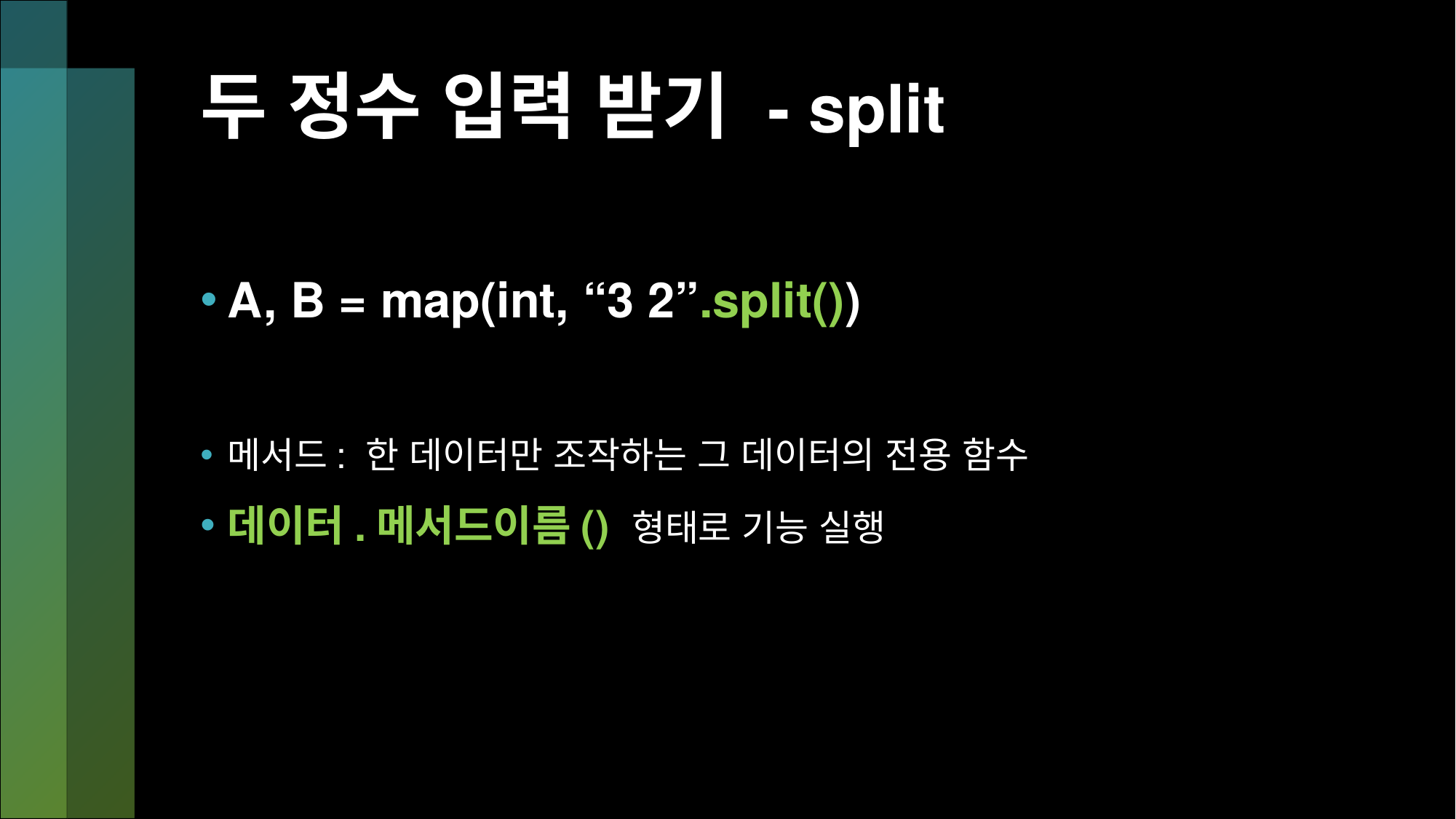

# 두 정수 입력 받기 - split
A, B = map(int, “3 2”.split())

메서드: 한 데이터만 조작하는 그 데이터의 전용 함수
데이터.메서드이름() 형태로 기능 실행